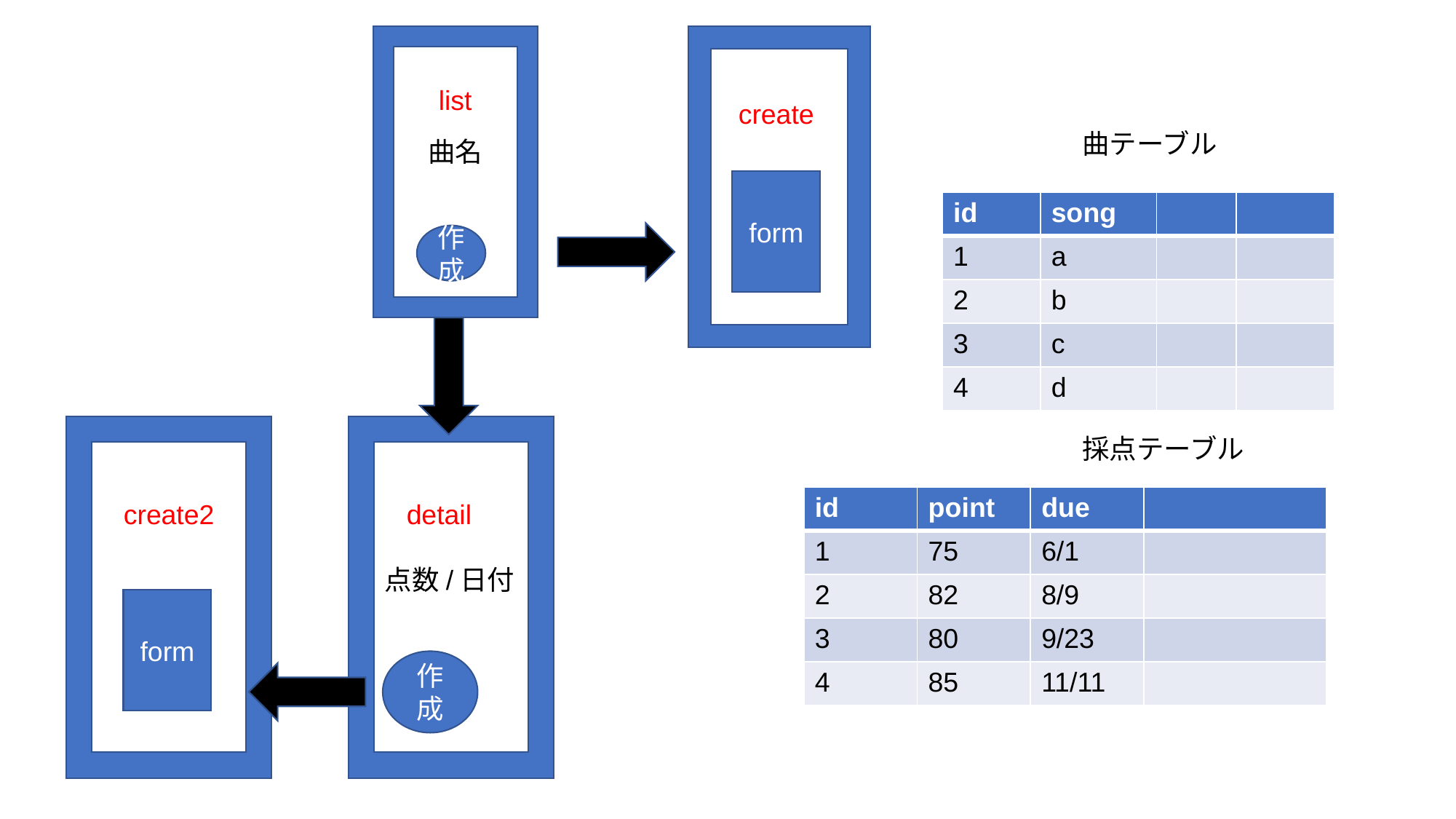

list
create
曲テーブル
曲名
form
| id | song |  |  |
| --- | --- | --- | --- |
| 1 | a |  |  |
| 2 | b |  |  |
| 3 | c |  |  |
| 4 | d |  |  |

作成

採点テーブル
| id | point | due |  |
| --- | --- | --- | --- |
| 1 | 75 | 6/1 |  |
| 2 | 82 | 8/9 |  |
| 3 | 80 | 9/23 |  |
| 4 | 85 | 11/11 |  |
create2
detail
点数/日付
form

作成